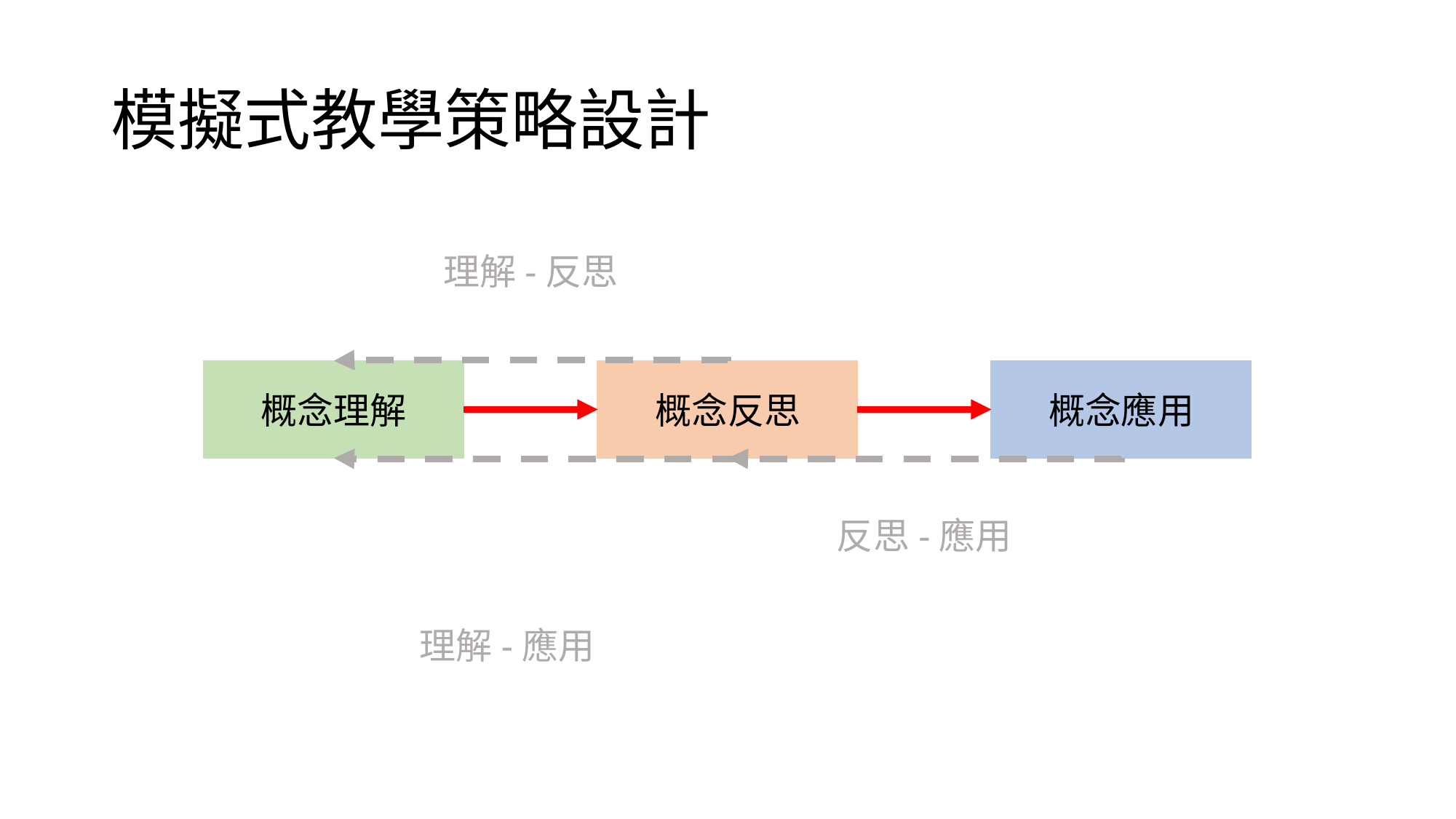

# 模擬式教學策略設計
理解-反思
概念理解
概念反思
概念應用
反思-應用
理解-應用